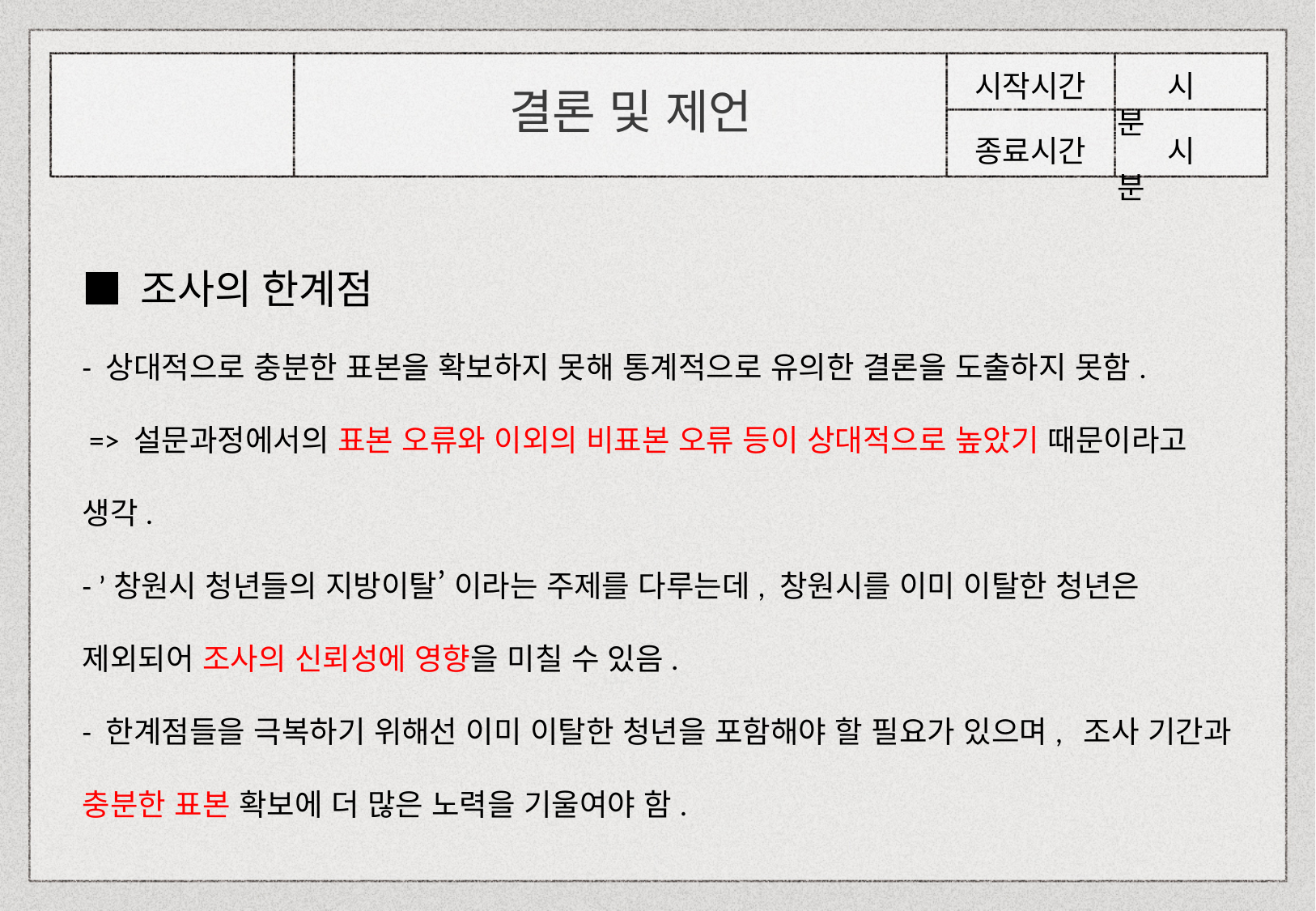

시작시간
     시       분
     시       분
종료시간
결론 및 제언
■ 조사의 한계점
- 상대적으로 충분한 표본을 확보하지 못해 통계적으로 유의한 결론을 도출하지 못함.
 => 설문과정에서의 표본 오류와 이외의 비표본 오류 등이 상대적으로 높았기 때문이라고 생각.
- ’창원시 청년들의 지방이탈’ 이라는 주제를 다루는데, 창원시를 이미 이탈한 청년은 제외되어 조사의 신뢰성에 영향을 미칠 수 있음.
- 한계점들을 극복하기 위해선 이미 이탈한 청년을 포함해야 할 필요가 있으며,  조사 기간과 충분한 표본 확보에 더 많은 노력을 기울여야 함.